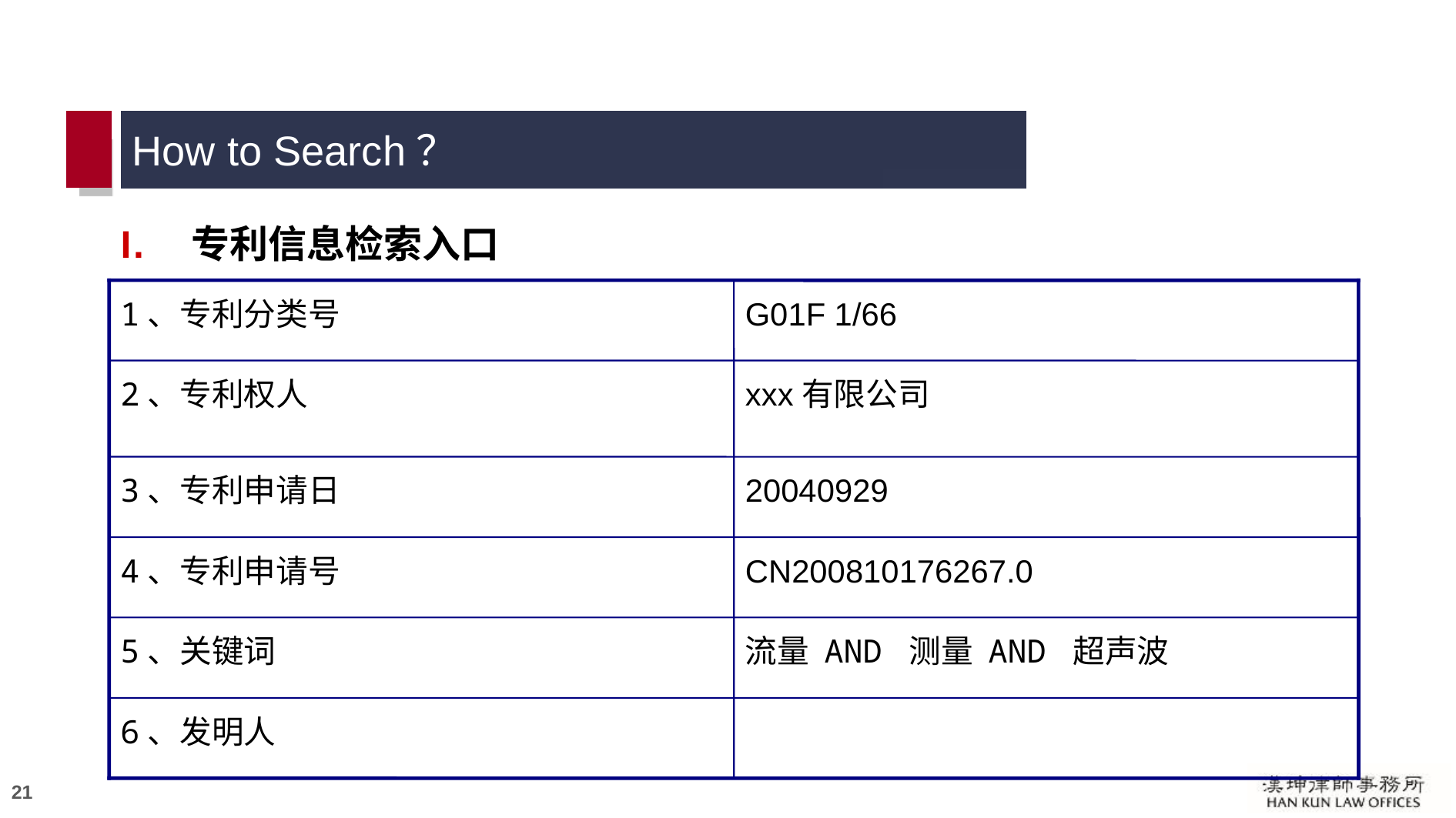

# How to Search？
专利信息检索入口
1、专利分类号

G01F 1/66

2、专利权人

xxx有限公司
3、专利申请日

20040929
4、专利申请号

CN200810176267.0
5、关键词

流量 AND 测量 AND 超声波
6、发明人